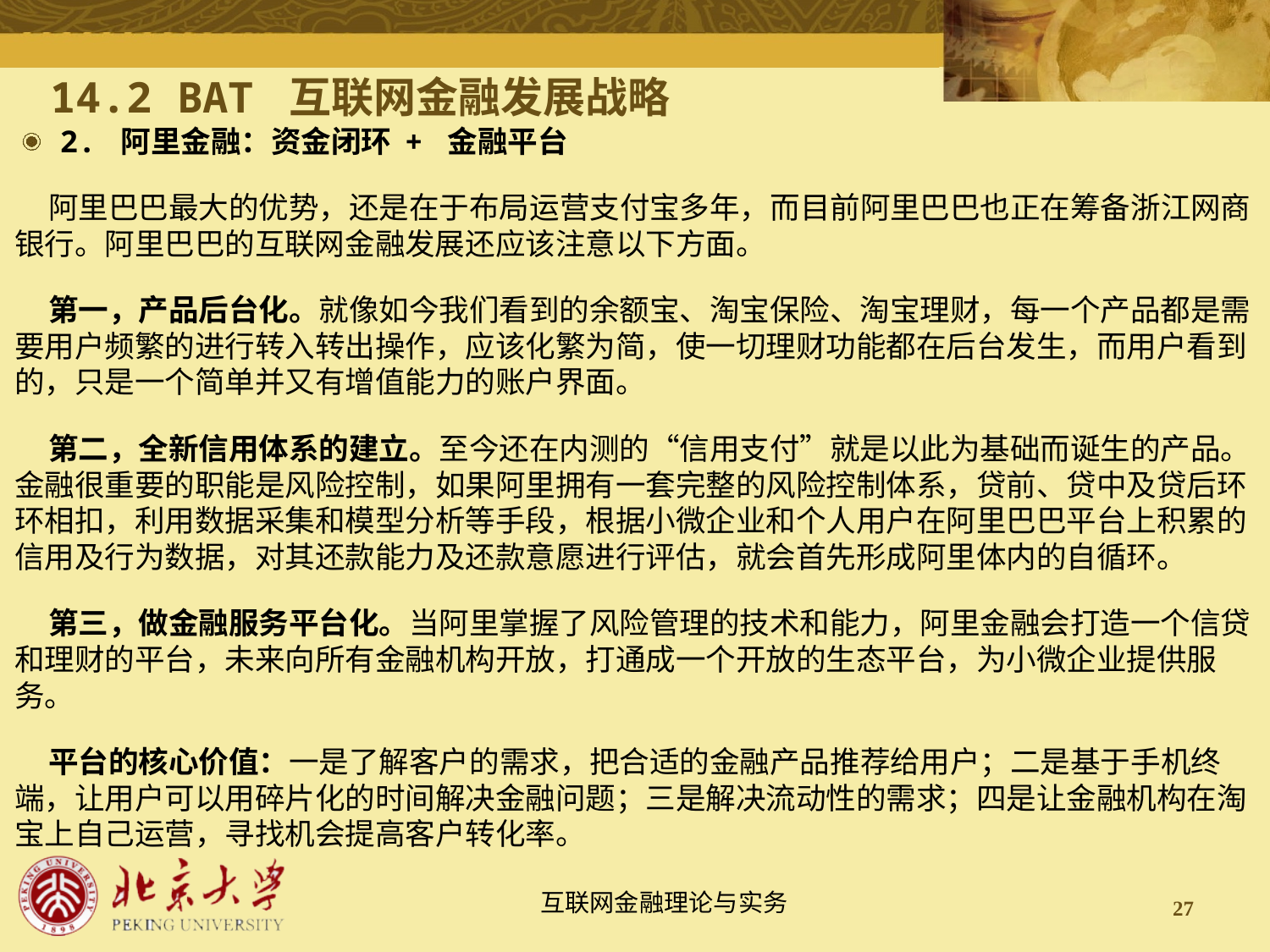

# 14.2 BAT 互联网金融发展战略
2. 阿里金融：资金闭环 + 金融平台
    阿里巴巴最大的优势，还是在于布局运营支付宝多年，而目前阿里巴巴也正在筹备浙江网商银行。阿里巴巴的互联网金融发展还应该注意以下方面。
    第一，产品后台化。就像如今我们看到的余额宝、淘宝保险、淘宝理财，每一个产品都是需要用户频繁的进行转入转出操作，应该化繁为简，使一切理财功能都在后台发生，而用户看到的，只是一个简单并又有增值能力的账户界面。
    第二，全新信用体系的建立。至今还在内测的“信用支付”就是以此为基础而诞生的产品。金融很重要的职能是风险控制，如果阿里拥有一套完整的风险控制体系，贷前、贷中及贷后环环相扣，利用数据采集和模型分析等手段，根据小微企业和个人用户在阿里巴巴平台上积累的信用及行为数据，对其还款能力及还款意愿进行评估，就会首先形成阿里体内的自循环。
    第三，做金融服务平台化。当阿里掌握了风险管理的技术和能力，阿里金融会打造一个信贷和理财的平台，未来向所有金融机构开放，打通成一个开放的生态平台，为小微企业提供服务。
    平台的核心价值：一是了解客户的需求，把合适的金融产品推荐给用户；二是基于手机终端，让用户可以用碎片化的时间解决金融问题；三是解决流动性的需求；四是让金融机构在淘宝上自己运营，寻找机会提高客户转化率。
27